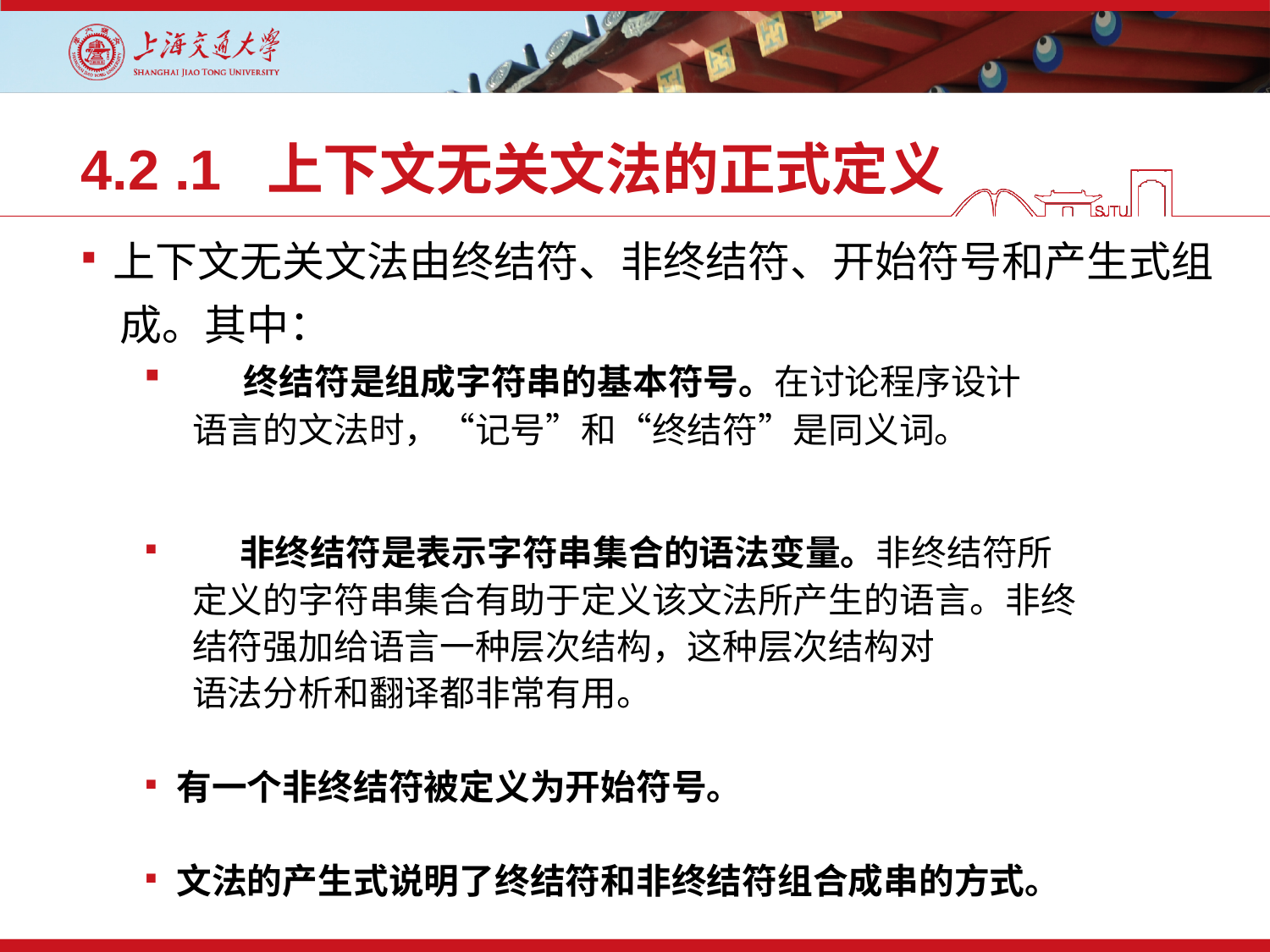

# 4.2 .1  上下文无关文法的正式定义
上下文无关文法由终结符、非终结符、开始符号和产生式组
   成。其中：
      终结符是组成字符串的基本符号。在讨论程序设计
     语言的文法时，“记号”和“终结符”是同义词。

       非终结符是表示字符串集合的语法变量。非终结符所
     定义的字符串集合有助于定义该文法所产生的语言。非终
     结符强加给语言一种层次结构，这种层次结构对
     语法分析和翻译都非常有用。

有一个非终结符被定义为开始符号。

文法的产生式说明了终结符和非终结符组合成串的方式。